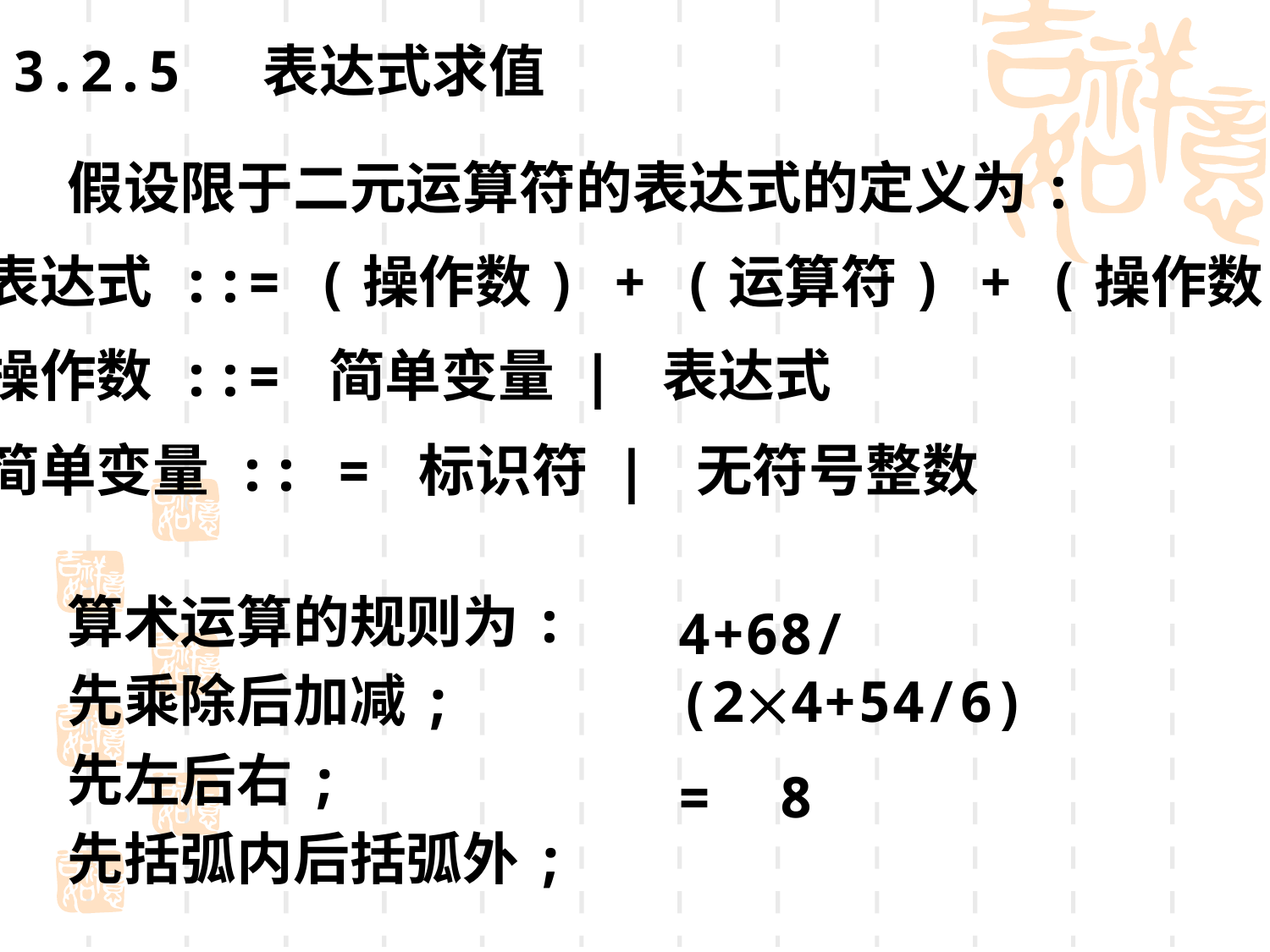

3.2.5  表达式求值
假设限于二元运算符的表达式的定义为:
表达式 ::= (操作数) + (运算符) + (操作数)
操作数 ::= 简单变量 | 表达式
简单变量 :: = 标识符 | 无符号整数
算术运算的规则为:
先乘除后加减;
先左后右;
先括弧内后括弧外;
4+68/(2×4+54/6)
=  8